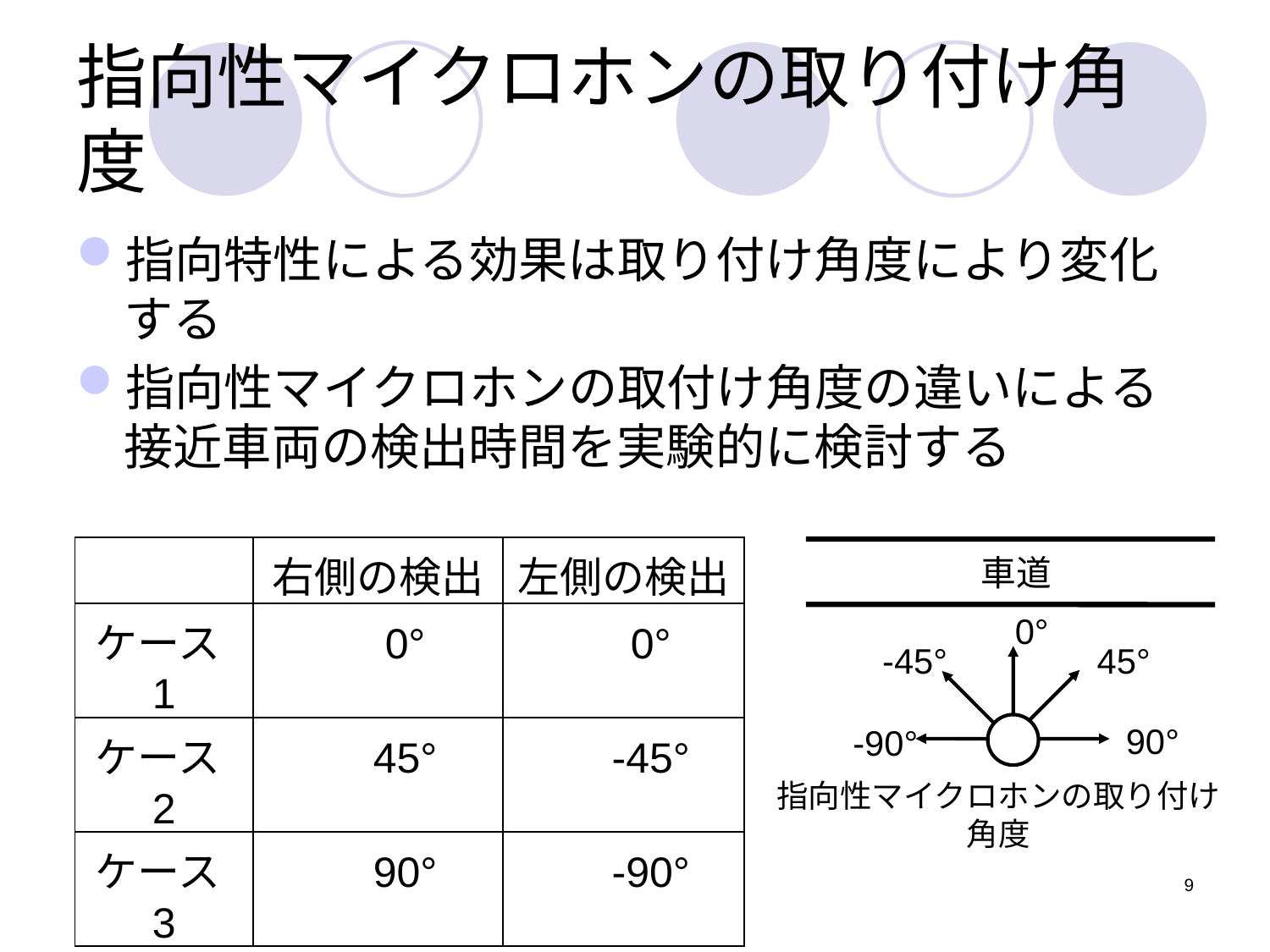

# 指向性マイクロホンの取り付け角度
指向特性による効果は取り付け角度により変化する
指向性マイクロホンの取付け角度の違いによる
接近車両の検出時間を実験的に検討する

|  | 右側の検出 | 左側の検出 |
| --- | --- | --- |
| ケース1 | 0° | 0° |
| ケース2 | 45° | -45° |
| ケース3 | 90° | -90° |

車道
0°

-45°
45°

90°
-90°

指向性マイクロホンの取り付け角度
9